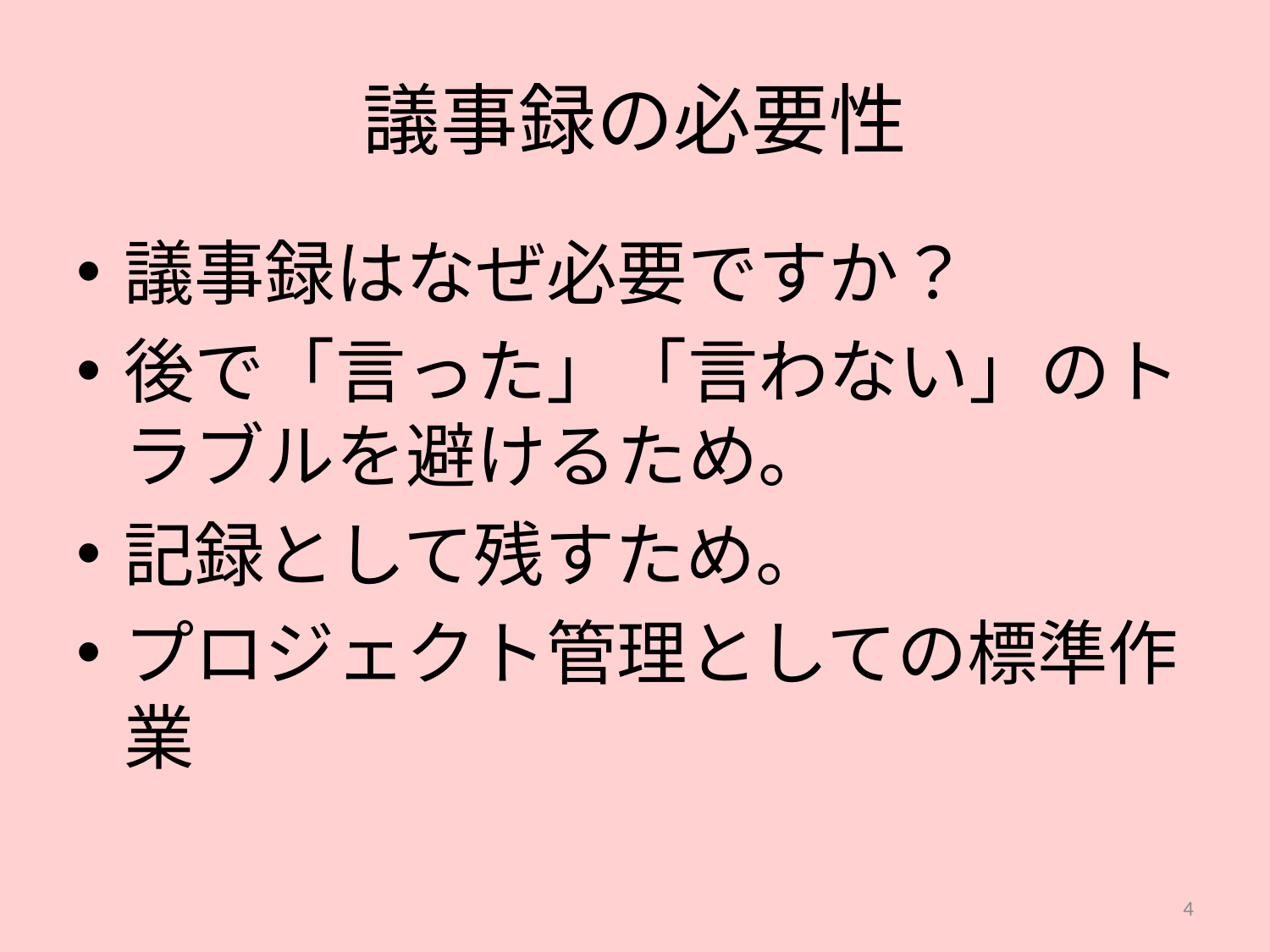

# 議事録の必要性
議事録はなぜ必要ですか？
後で「言った」「言わない」のトラブルを避けるため。
記録として残すため。
プロジェクト管理としての標準作業
4